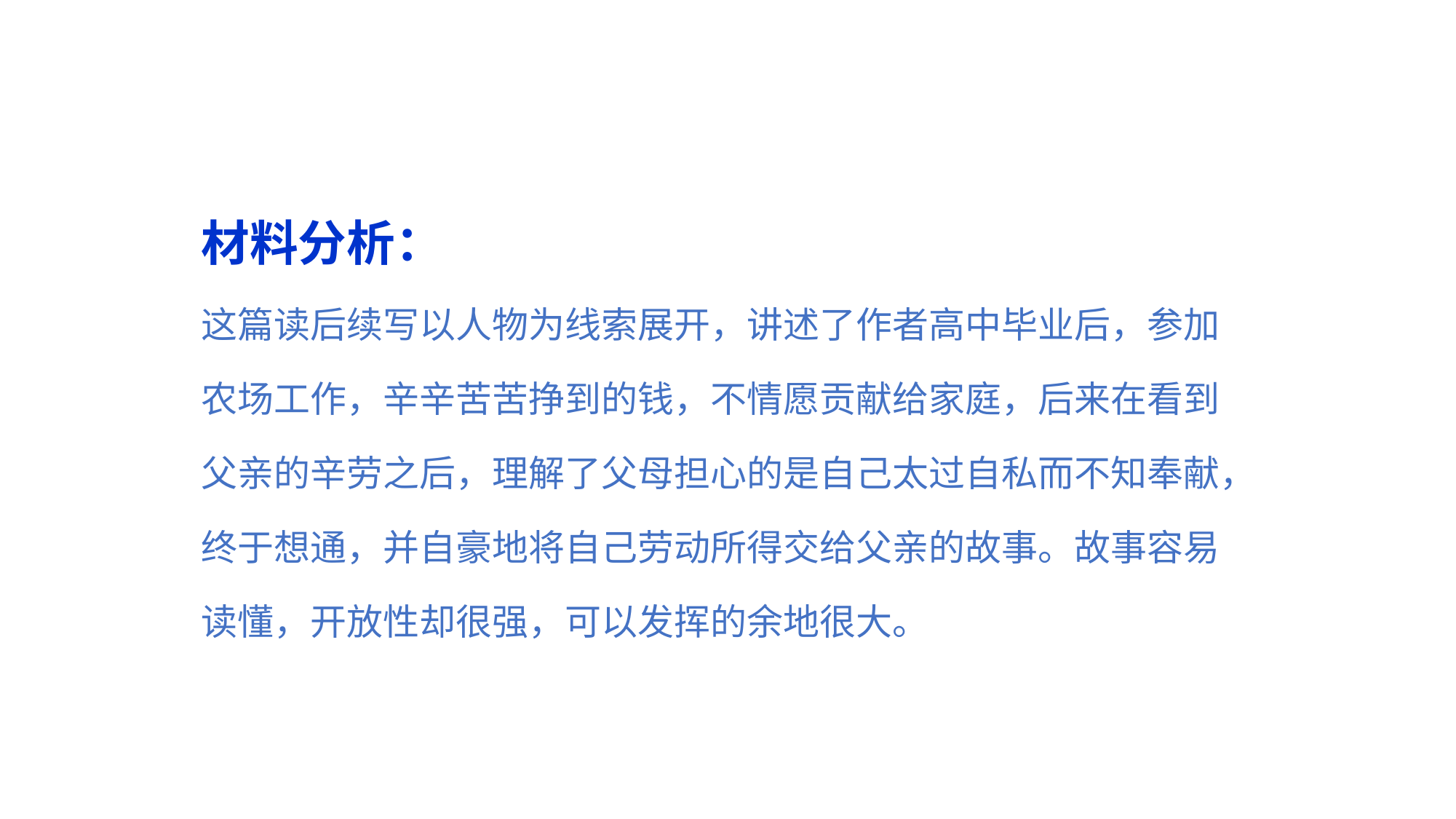

材料分析：
这篇读后续写以人物为线索展开，讲述了作者高中毕业后，参加农场工作，辛辛苦苦挣到的钱，不情愿贡献给家庭，后来在看到父亲的辛劳之后，理解了父母担心的是自己太过自私而不知奉献，终于想通，并自豪地将自己劳动所得交给父亲的故事。故事容易读懂，开放性却很强，可以发挥的余地很大。